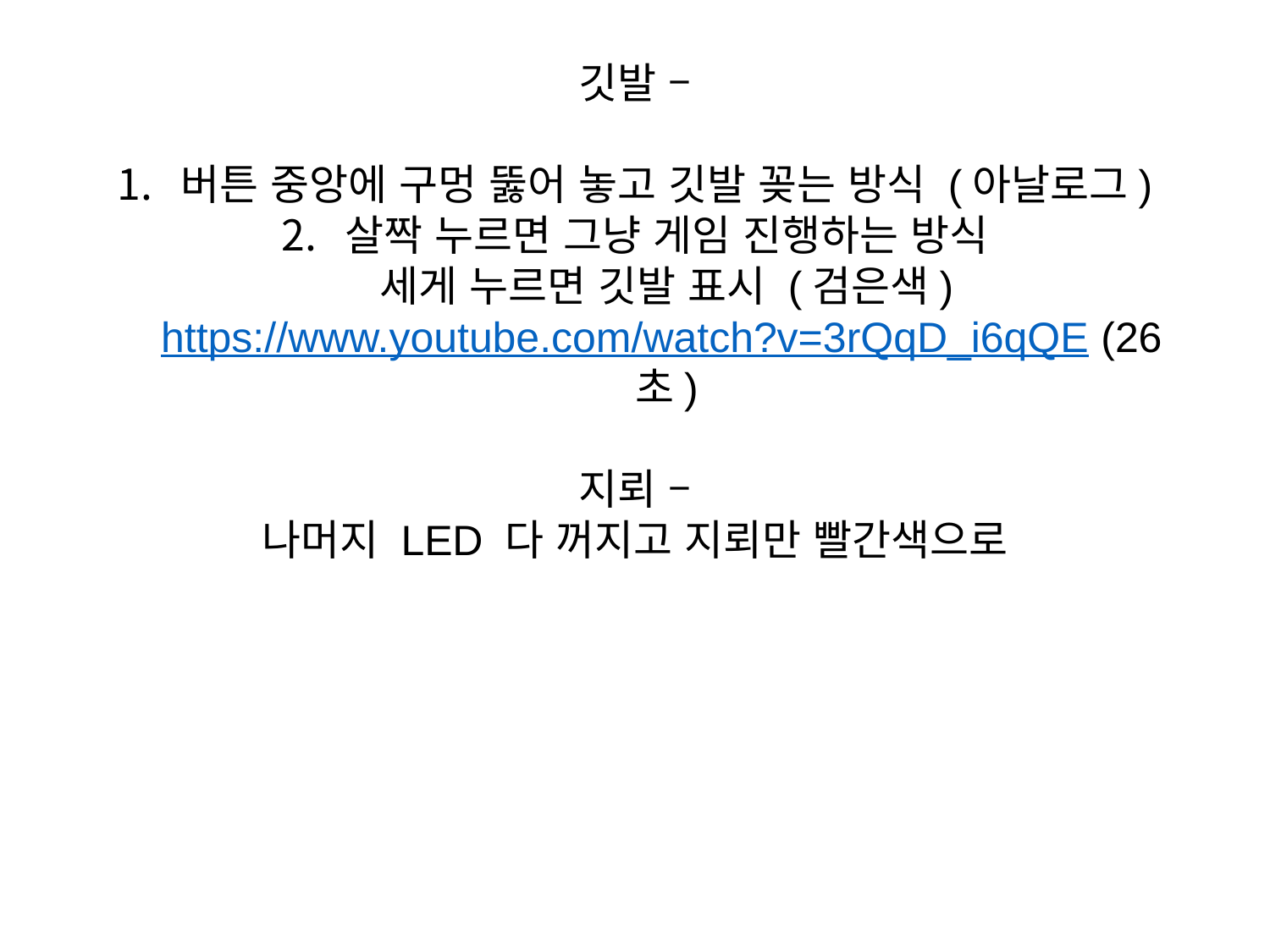

깃발 –

버튼 중앙에 구멍 뚫어 놓고 깃발 꽂는 방식 (아날로그)
살짝 누르면 그냥 게임 진행하는 방식
세게 누르면 깃발 표시 (검은색)
https://www.youtube.com/watch?v=3rQqD_i6qQE (26초)

지뢰 –
나머지 LED 다 꺼지고 지뢰만 빨간색으로